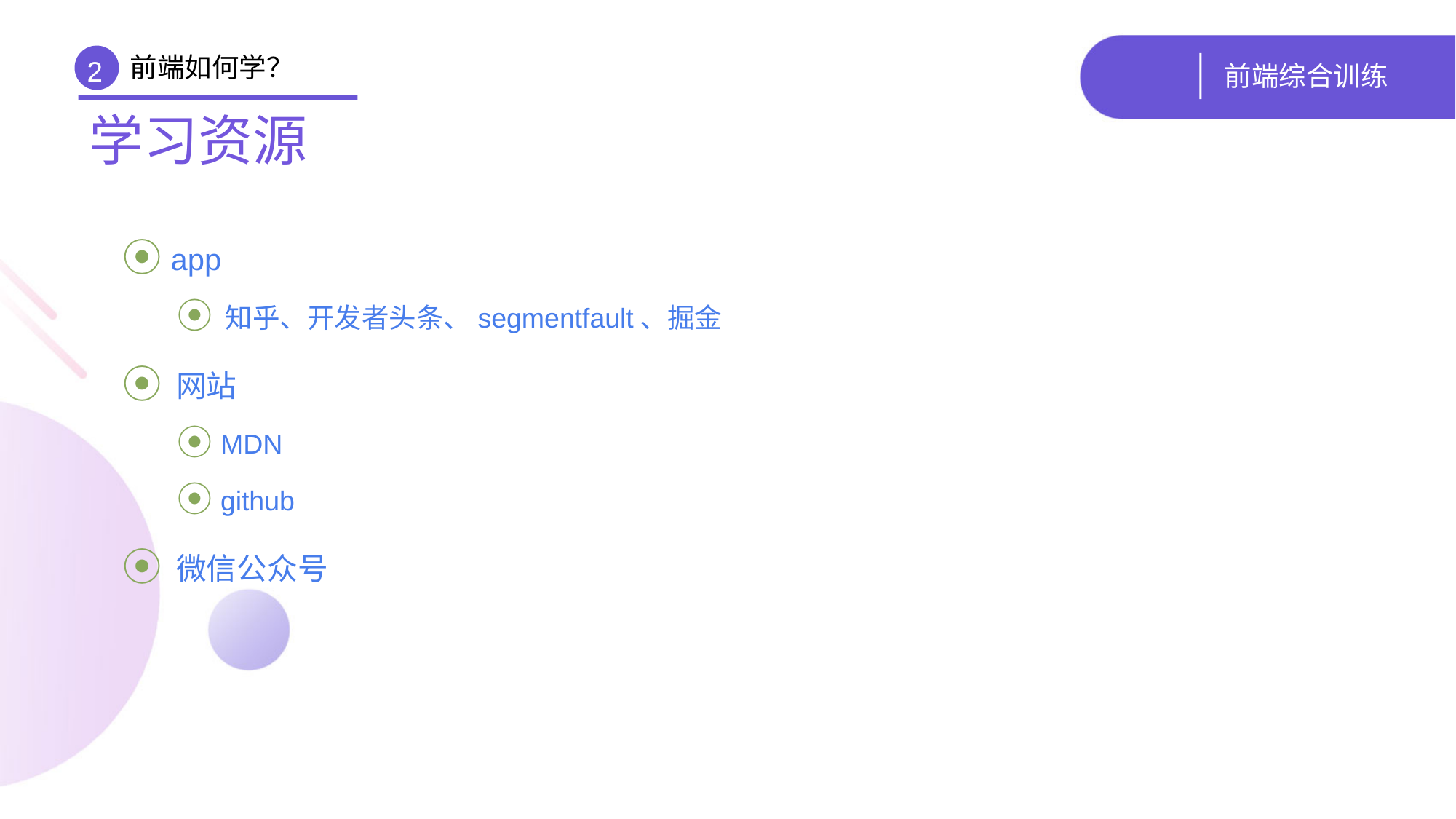

前端如何学？
# 前端综合训练
2
学习资源
 app
 知乎、开发者头条、segmentfault、掘金
 网站
 MDN
 github
 微信公众号